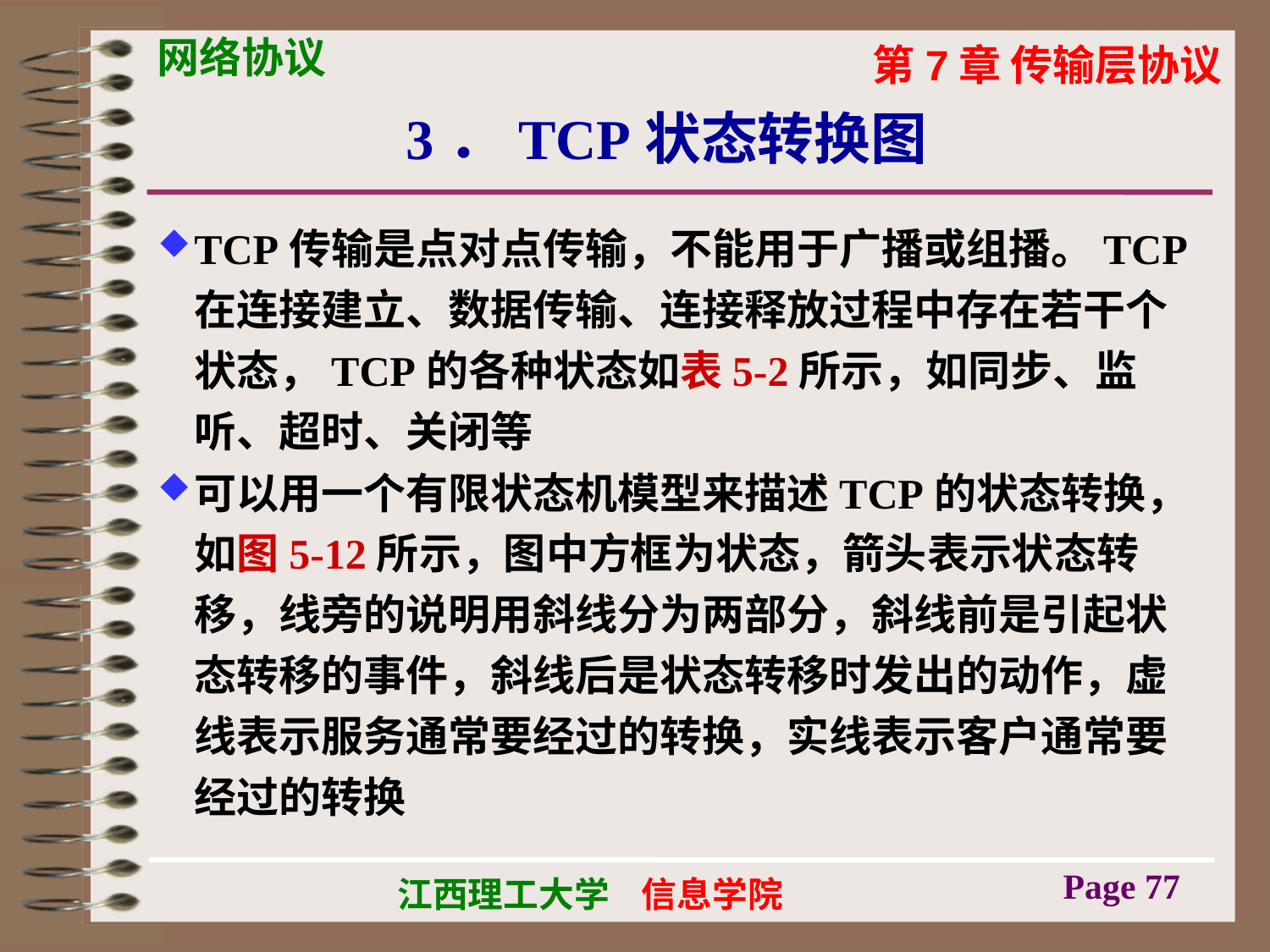

# 3．TCP状态转换图
TCP传输是点对点传输，不能用于广播或组播。TCP在连接建立、数据传输、连接释放过程中存在若干个状态，TCP的各种状态如表5-2所示，如同步、监听、超时、关闭等
可以用一个有限状态机模型来描述TCP的状态转换，如图5-12所示，图中方框为状态，箭头表示状态转移，线旁的说明用斜线分为两部分，斜线前是引起状态转移的事件，斜线后是状态转移时发出的动作，虚线表示服务通常要经过的转换，实线表示客户通常要经过的转换
Page 77